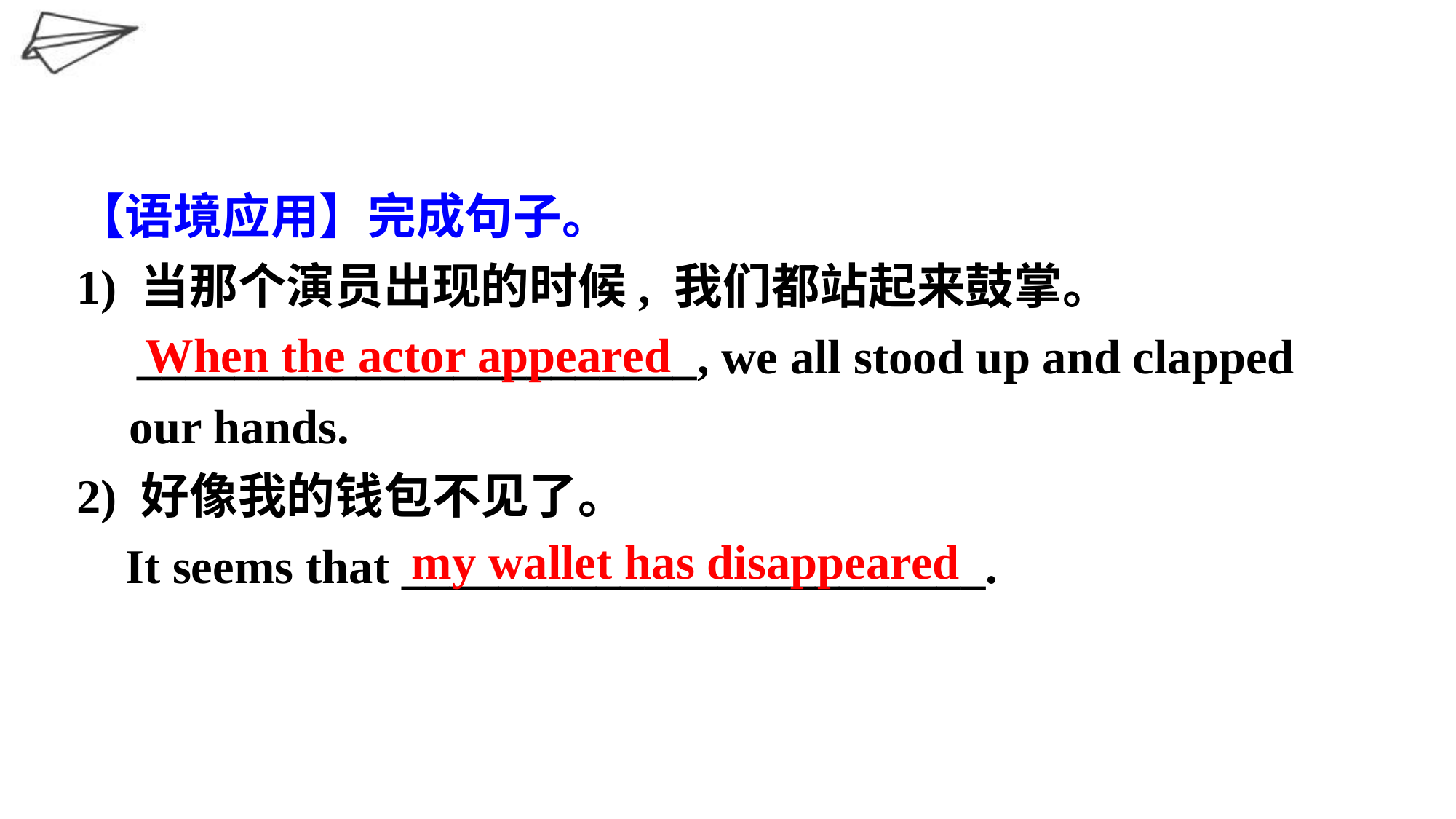

【语境应用】完成句子。
1) 当那个演员出现的时候, 我们都站起来鼓掌。
     _______________________, we all stood up and clapped our hands.
2) 好像我的钱包不见了。
    It seems that ________________________.
When the actor appeared
my wallet has disappeared